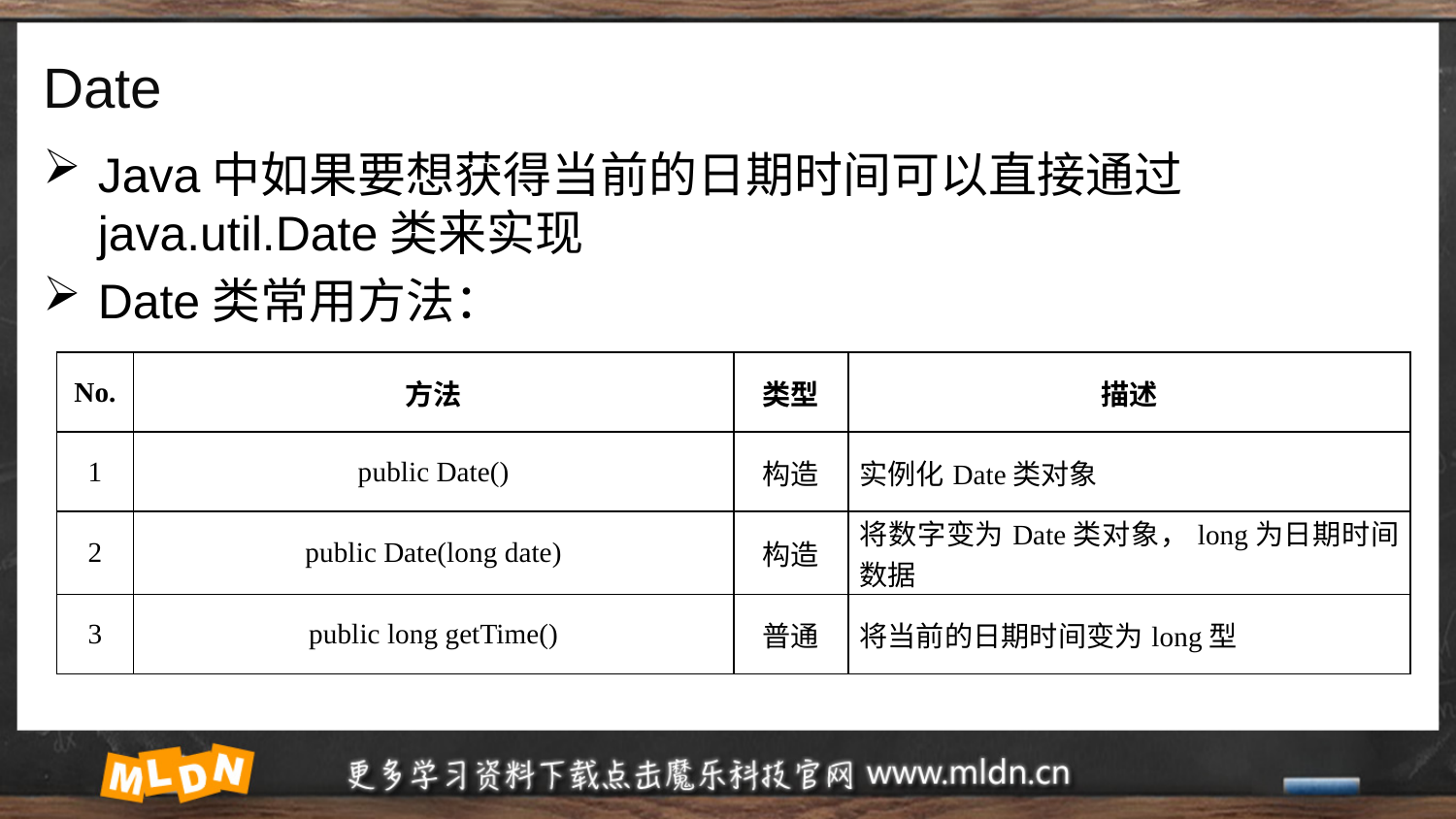

# Date
Java中如果要想获得当前的日期时间可以直接通过java.util.Date类来实现
Date类常用方法：
| No. | 方法 | 类型 | 描述 |
| --- | --- | --- | --- |
| 1 | public Date() | 构造 | 实例化Date类对象 |
| 2 | public Date(long date) | 构造 | 将数字变为Date类对象，long为日期时间数据 |
| 3 | public long getTime() | 普通 | 将当前的日期时间变为long型 |